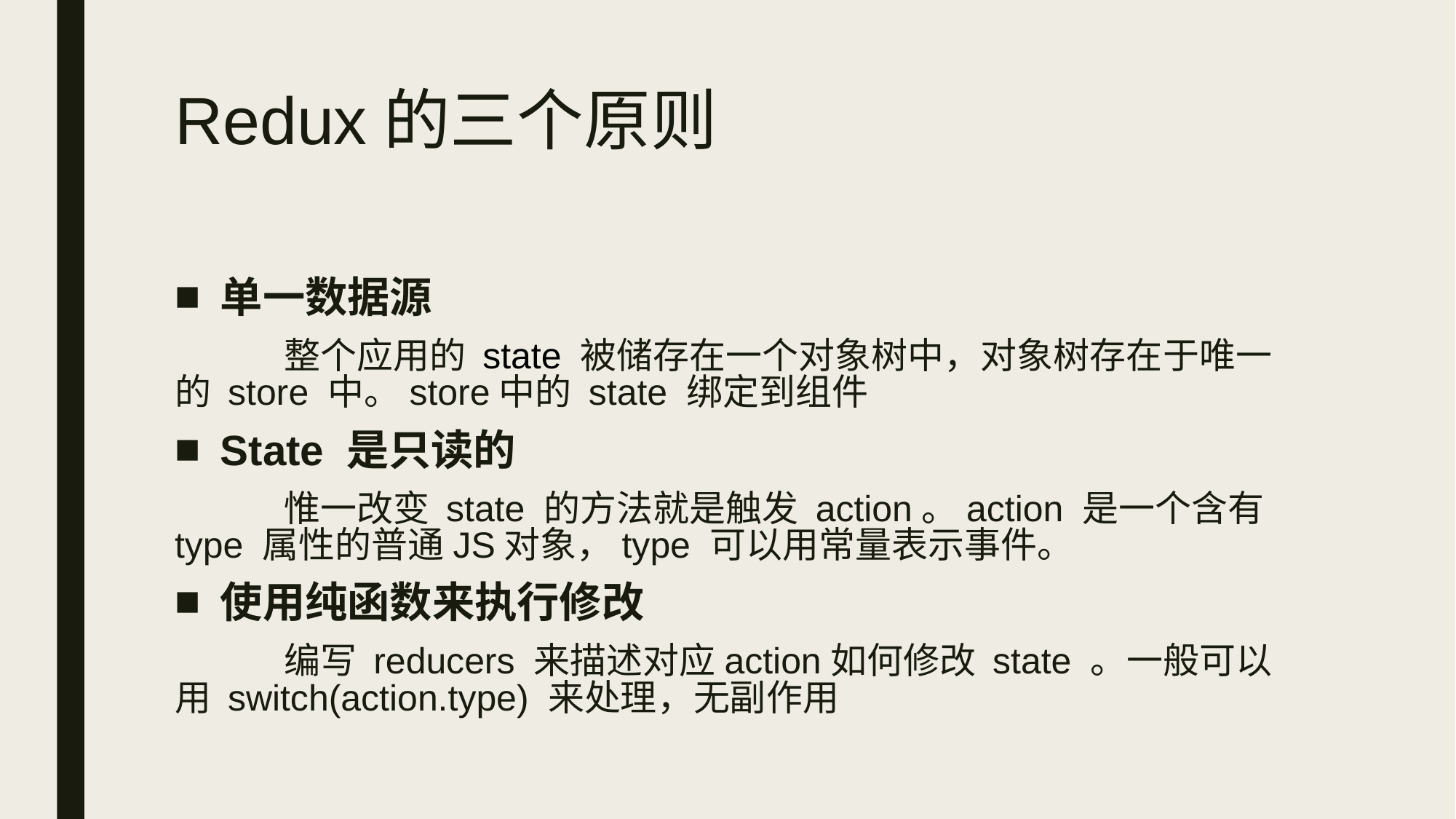

# Redux的三个原则
单一数据源
	整个应用的 state 被储存在一个对象树中，对象树存在于唯一的 store 中。store中的 state 绑定到组件
State 是只读的
	惟一改变 state 的方法就是触发 action。action 是一个含有 type 属性的普通JS对象，type 可以用常量表示事件。
使用纯函数来执行修改
	编写 reducers 来描述对应action如何修改 state 。一般可以用 switch(action.type) 来处理，无副作用